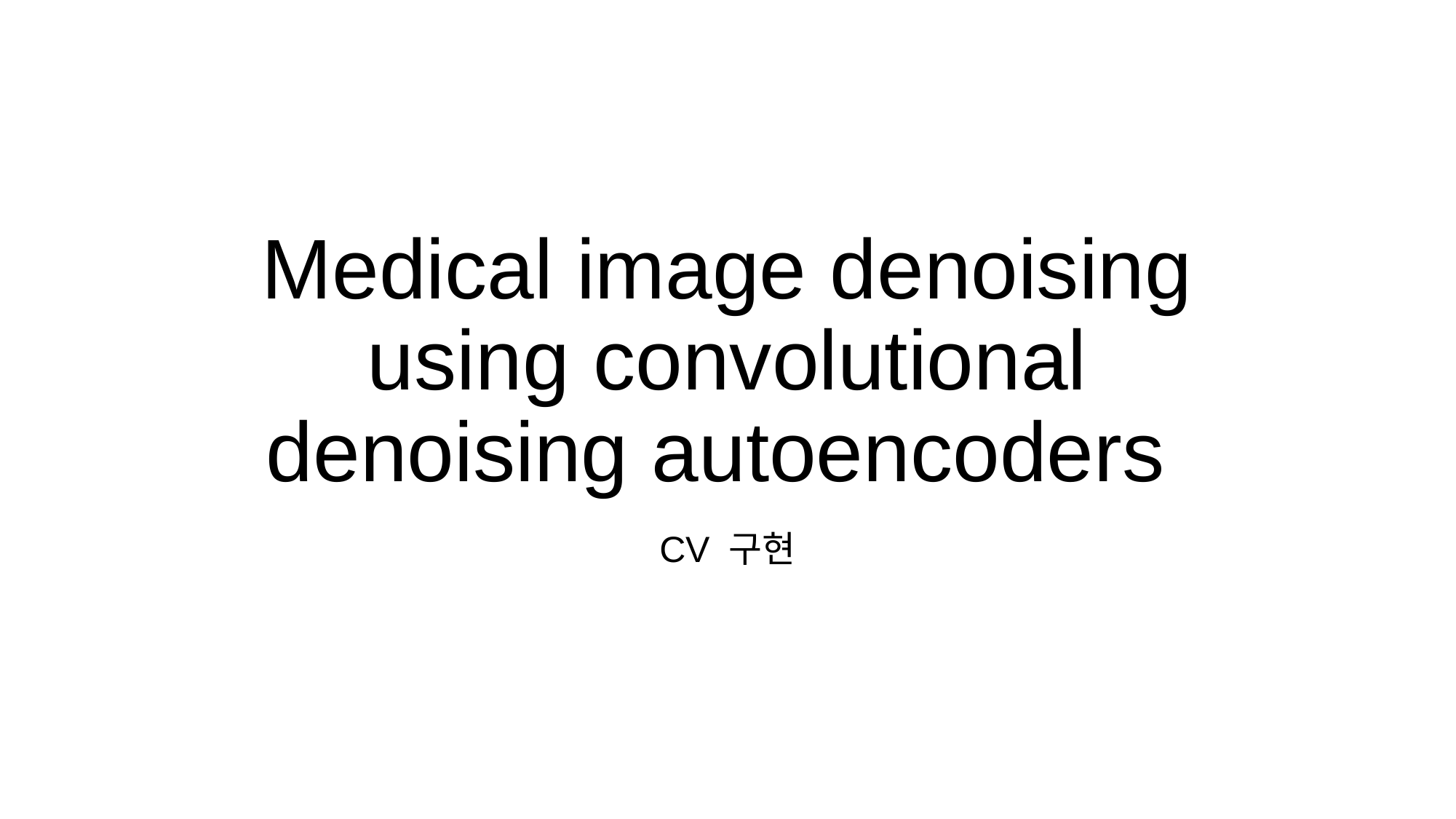

# Medical image denoising using convolutional denoising autoencoders
CV 구현